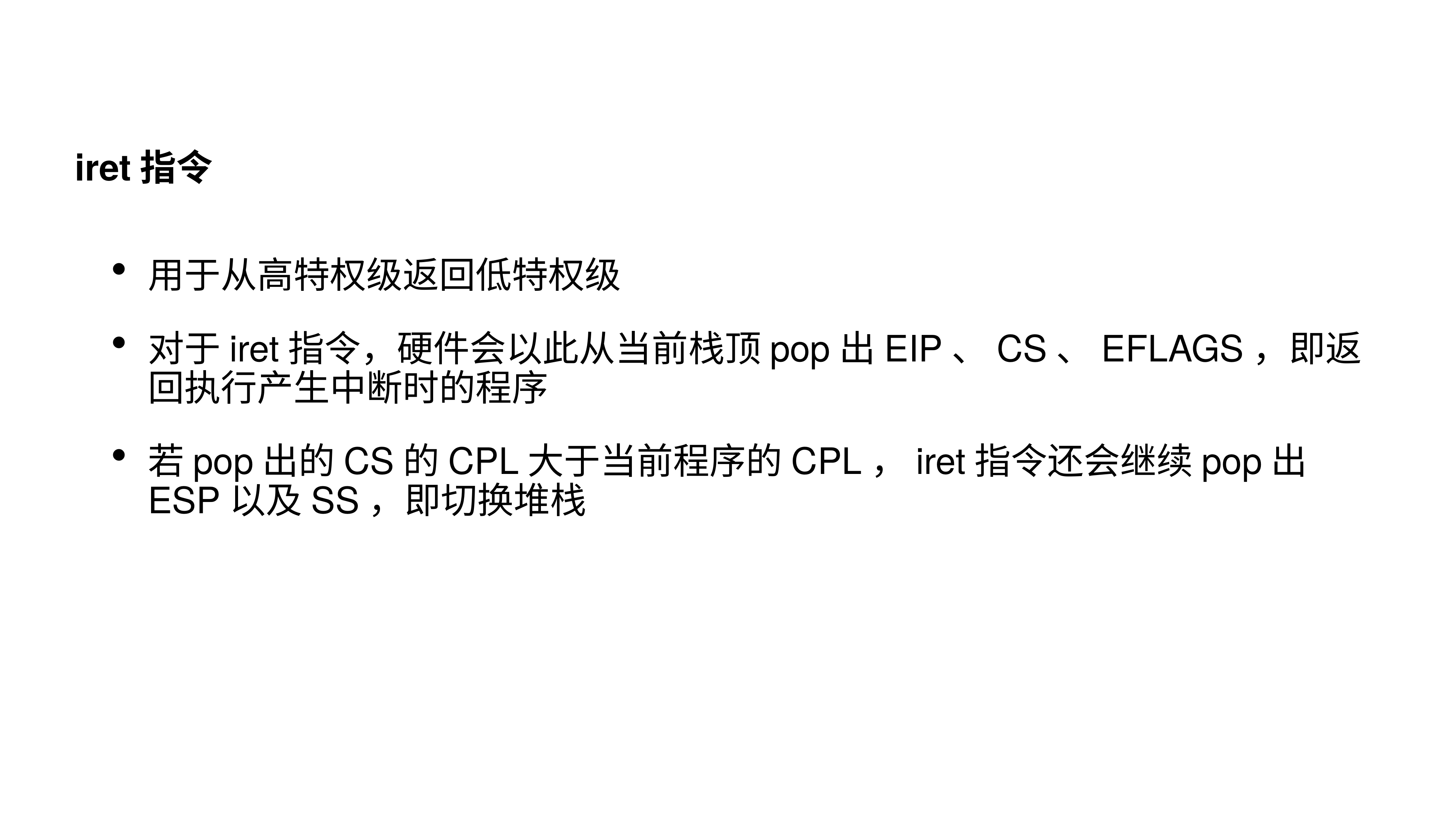

#
iret指令
用于从高特权级返回低特权级
对于iret指令，硬件会以此从当前栈顶pop出EIP、CS、EFLAGS，即返回执行产生中断时的程序
若pop出的CS的CPL大于当前程序的CPL，iret指令还会继续pop出ESP以及SS，即切换堆栈